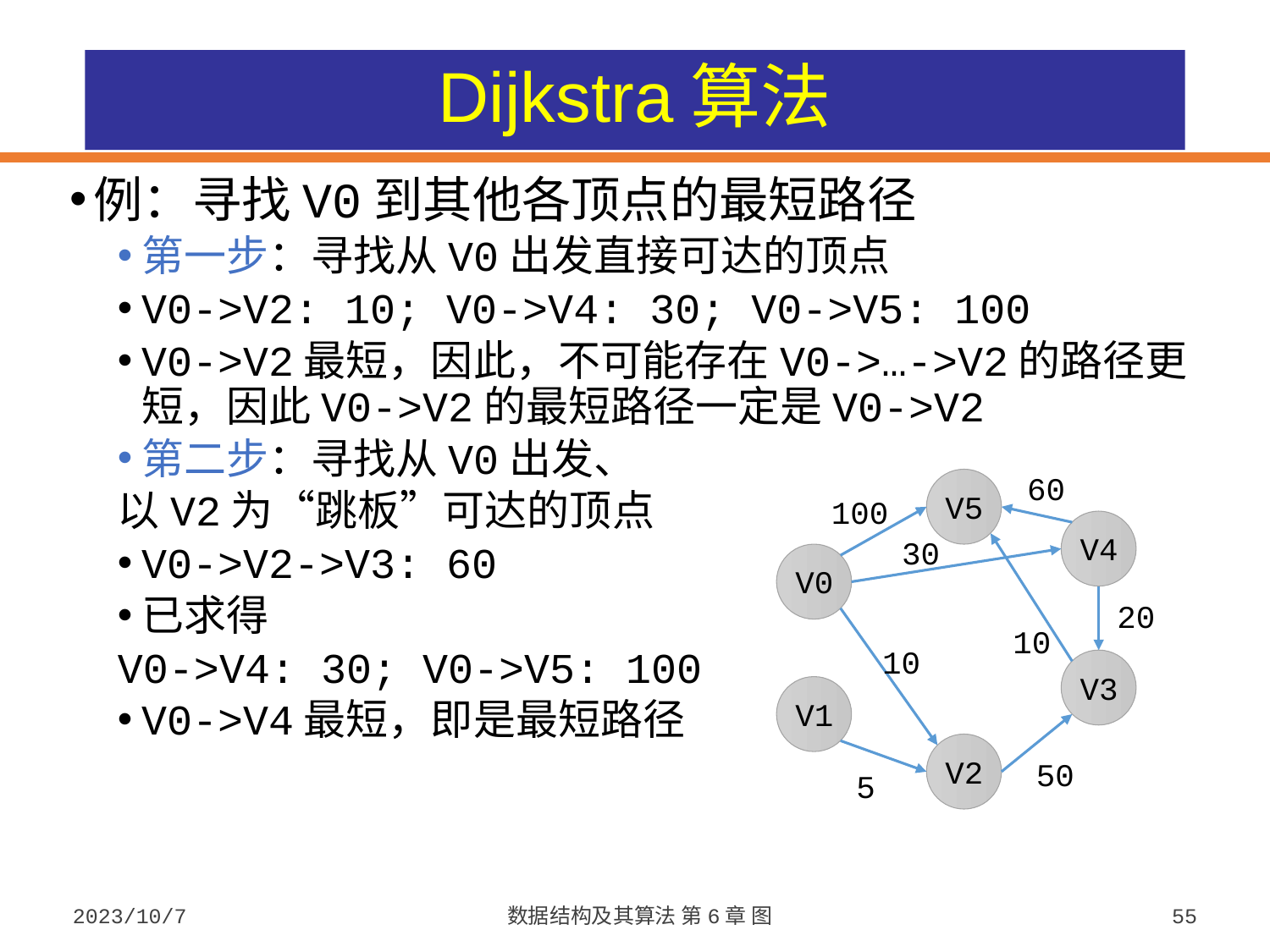

# Dijkstra算法
例：寻找V0到其他各顶点的最短路径
第一步：寻找从V0出发直接可达的顶点
V0->V2: 10; V0->V4: 30; V0->V5: 100
V0->V2最短，因此，不可能存在V0->…->V2的路径更短，因此V0->V2的最短路径一定是V0->V2
第二步：寻找从V0出发、
以V2为“跳板”可达的顶点
V0->V2->V3: 60
已求得
V0->V4: 30; V0->V5: 100
V0->V4最短，即是最短路径
60

V5
100

V4
30

V0
20
10
10

V3

V1

V2
50
5
2023/10/7
数据结构及其算法 第6章 图
55